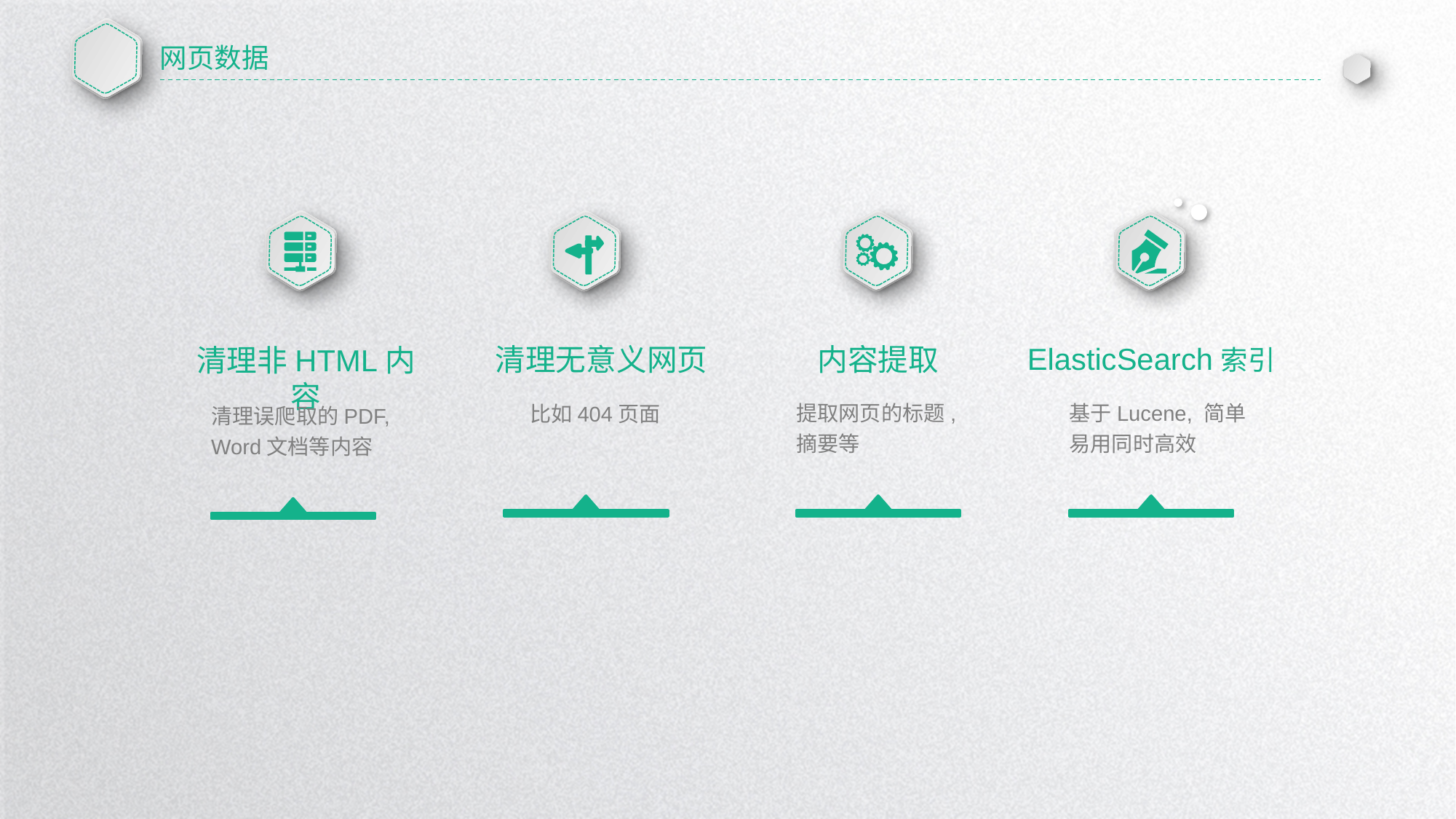

网页数据

ElasticSearch索引
清理无意义网页
内容提取
清理非HTML内容
提取网页的标题,摘要等
基于Lucene, 简单易用同时高效
比如404页面
清理误爬取的PDF, Word文档等内容